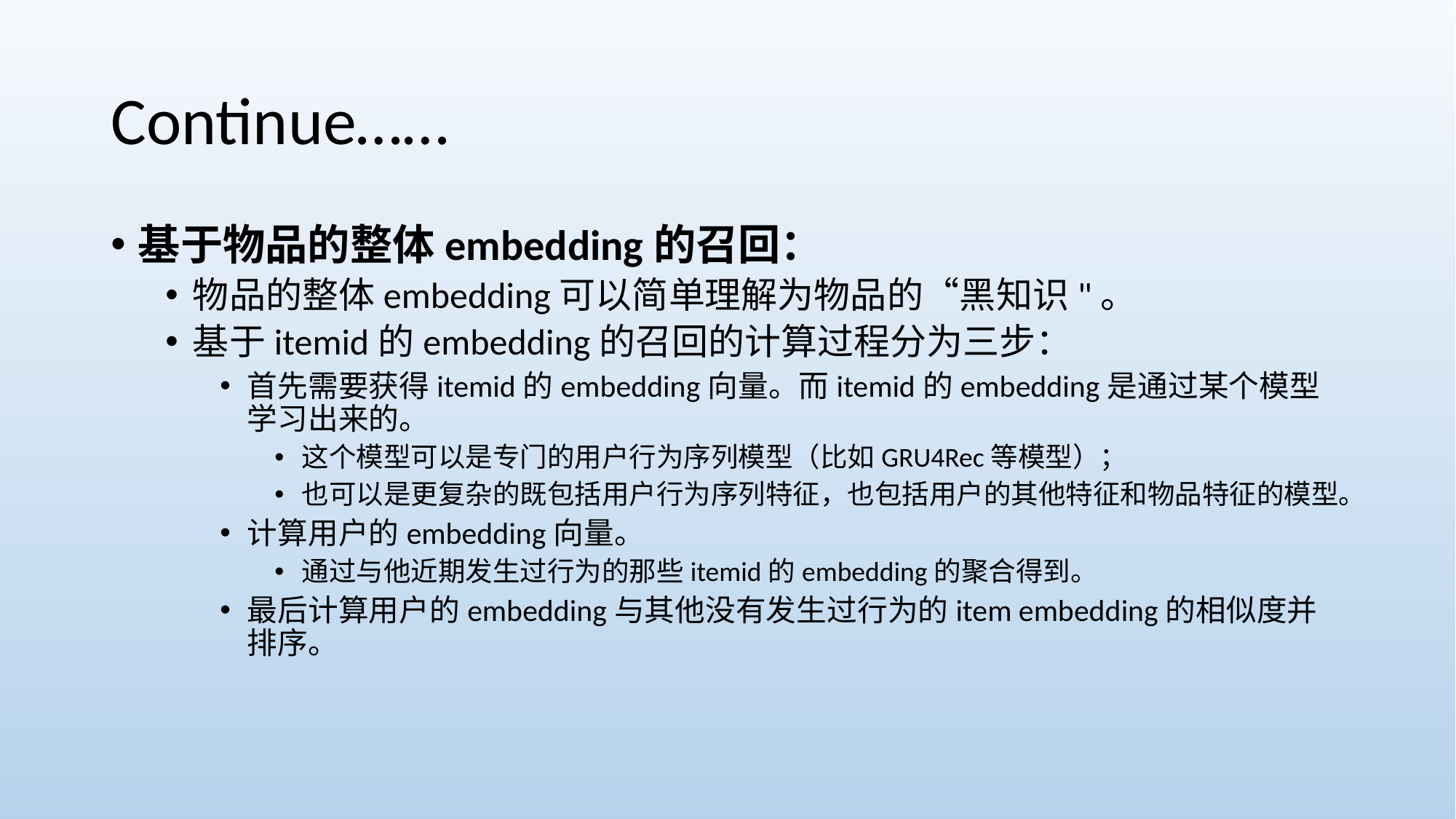

# Continue……
基于物品的整体embedding的召回：
物品的整体embedding可以简单理解为物品的“黑知识"。
基于itemid的embedding的召回的计算过程分为三步：
首先需要获得itemid的embedding向量。而itemid的embedding是通过某个模型学习出来的。
这个模型可以是专门的用户行为序列模型（比如GRU4Rec等模型）；
也可以是更复杂的既包括用户行为序列特征，也包括用户的其他特征和物品特征的模型。
计算用户的embedding向量。
通过与他近期发生过行为的那些itemid的embedding的聚合得到。
最后计算用户的embedding与其他没有发生过行为的item embedding的相似度并排序。